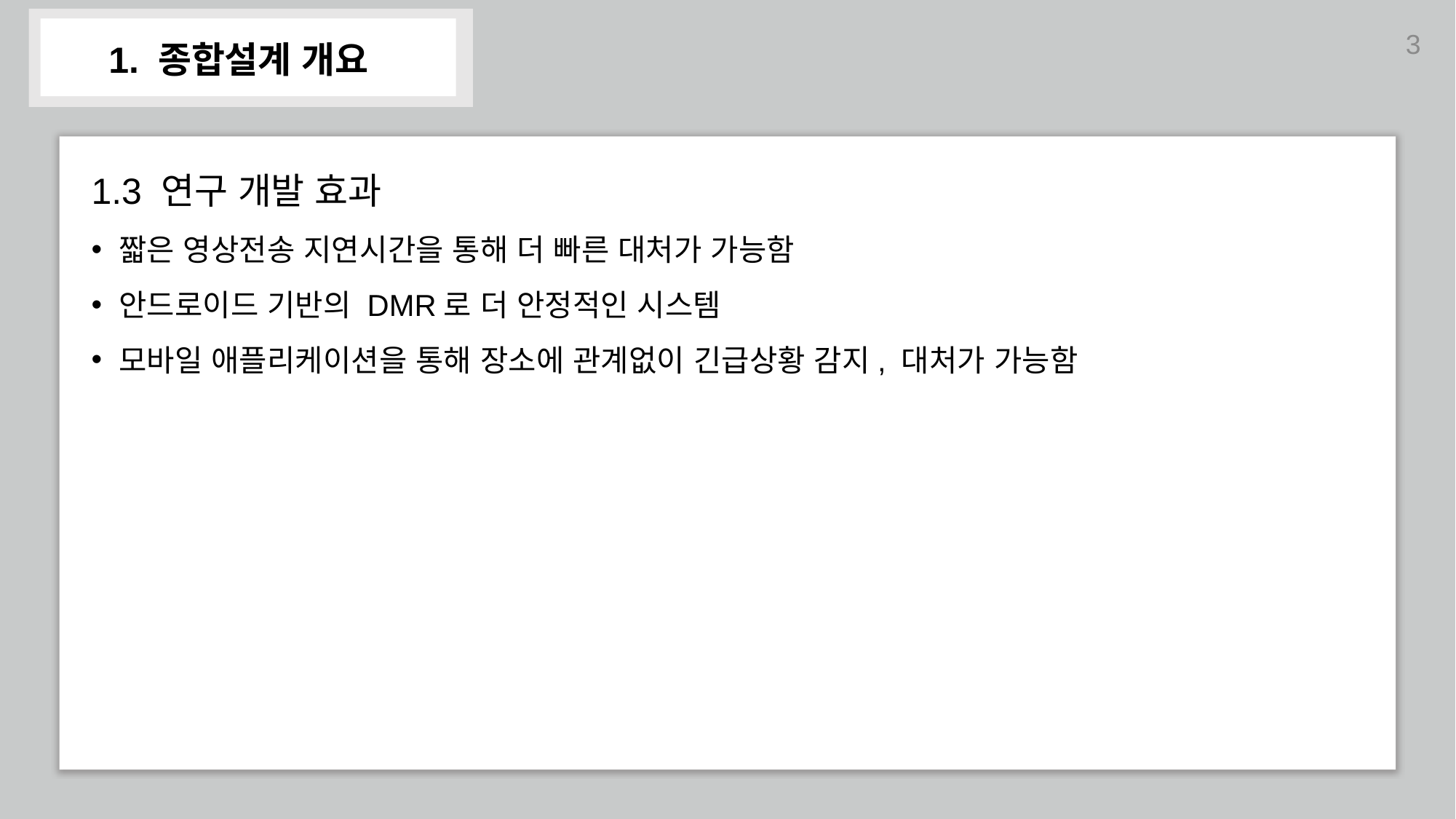

# 1. 종합설계 개요

ㅠ
3

1.3 연구 개발 효과
짧은 영상전송 지연시간을 통해 더 빠른 대처가 가능함
안드로이드 기반의 DMR로 더 안정적인 시스템
모바일 애플리케이션을 통해 장소에 관계없이 긴급상황 감지, 대처가 가능함